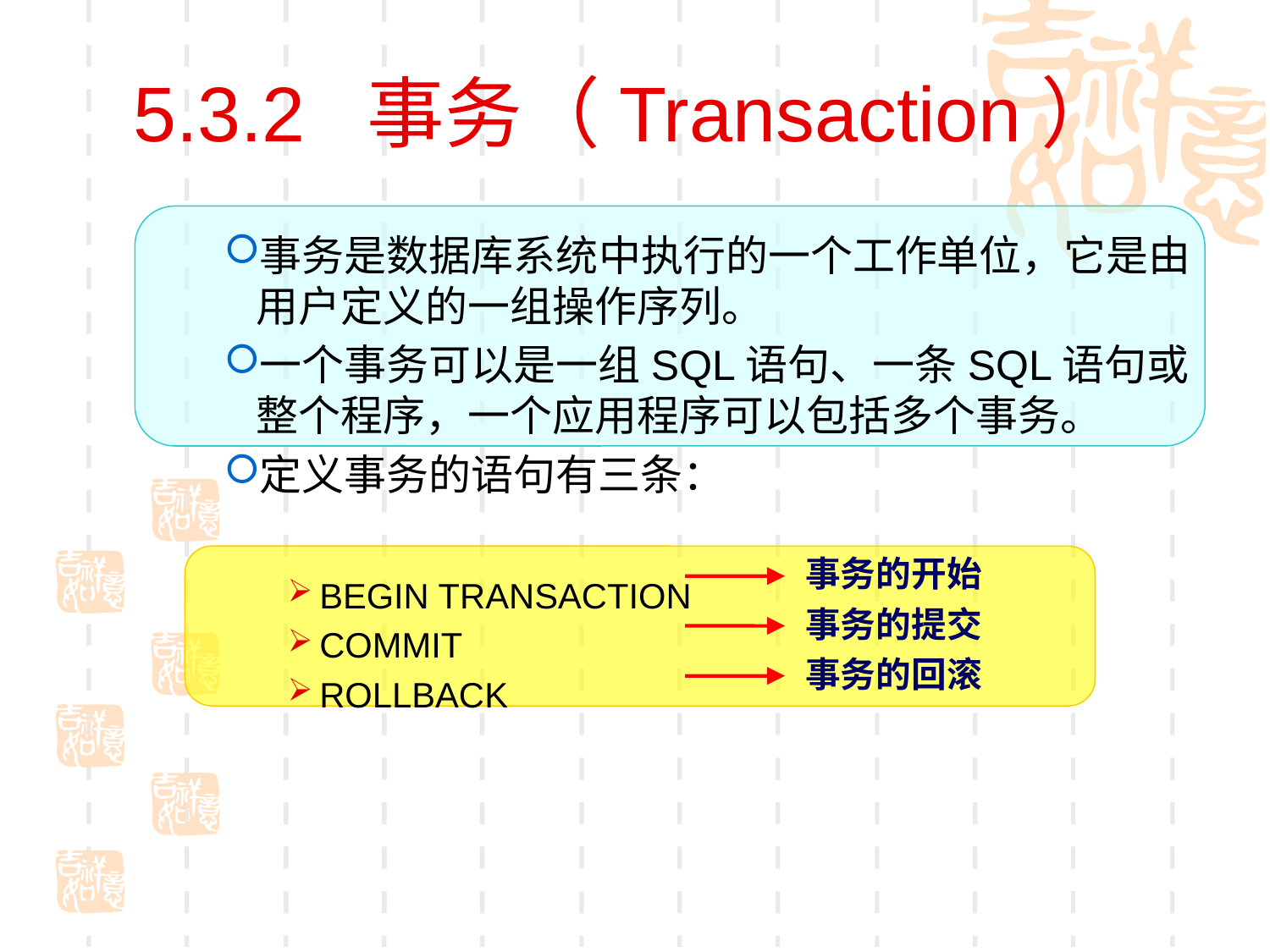

# 5.3.2  事务（Transaction）

事务是数据库系统中执行的一个工作单位，它是由用户定义的一组操作序列。
一个事务可以是一组SQL语句、一条SQL语句或整个程序，一个应用程序可以包括多个事务。
定义事务的语句有三条：

BEGIN TRANSACTION
COMMIT
ROLLBACK
事务的开始

事务的提交

事务的回滚